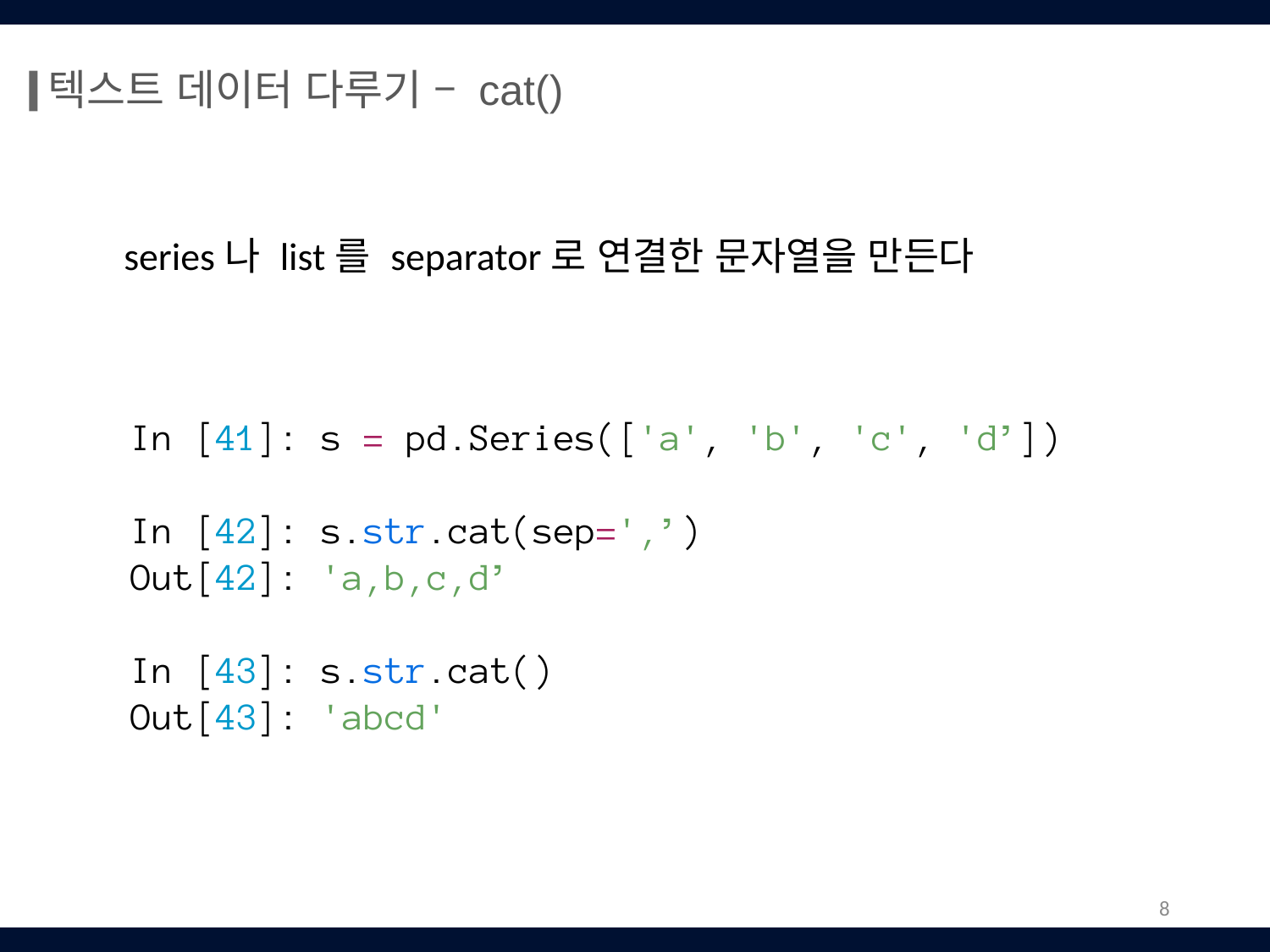

텍스트 데이터 다루기 – cat()
series나 list를 separator로 연결한 문자열을 만든다
In [41]: s = pd.Series(['a', 'b', 'c', 'd’])

In [42]: s.str.cat(sep=',’)
Out[42]: 'a,b,c,d’

In [43]: s.str.cat()
Out[43]: 'abcd'
8